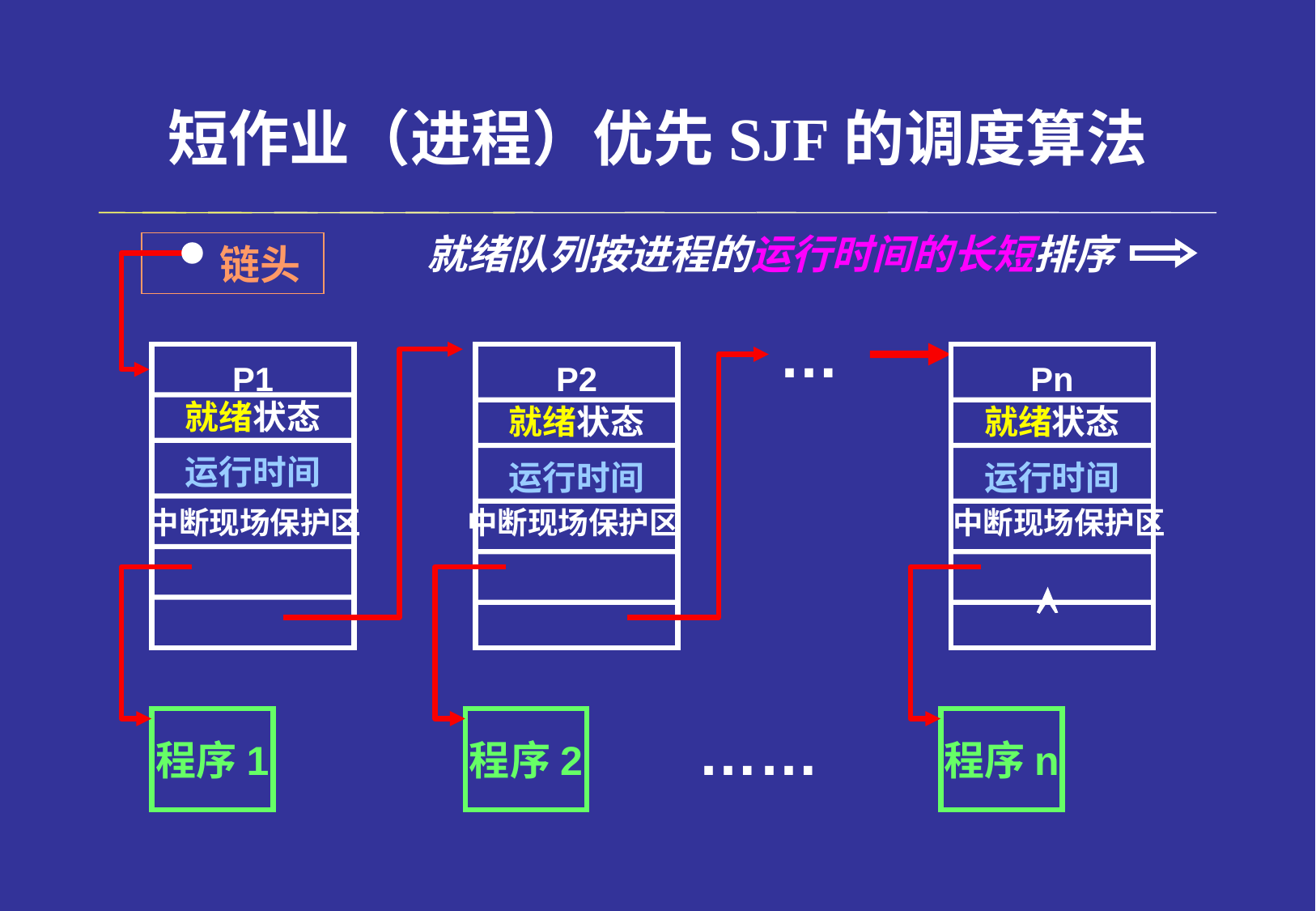

# 短作业（进程）优先SJF的调度算法
就绪队列按进程的运行时间的长短排序
     链头

…

P1
P2
Pn

就绪状态

运行时间

就绪状态

运行时间

就绪状态

运行时间

中断现场保护区
中断现场保护区
中断现场保护区

程序1

程序2

程序n
∧
……